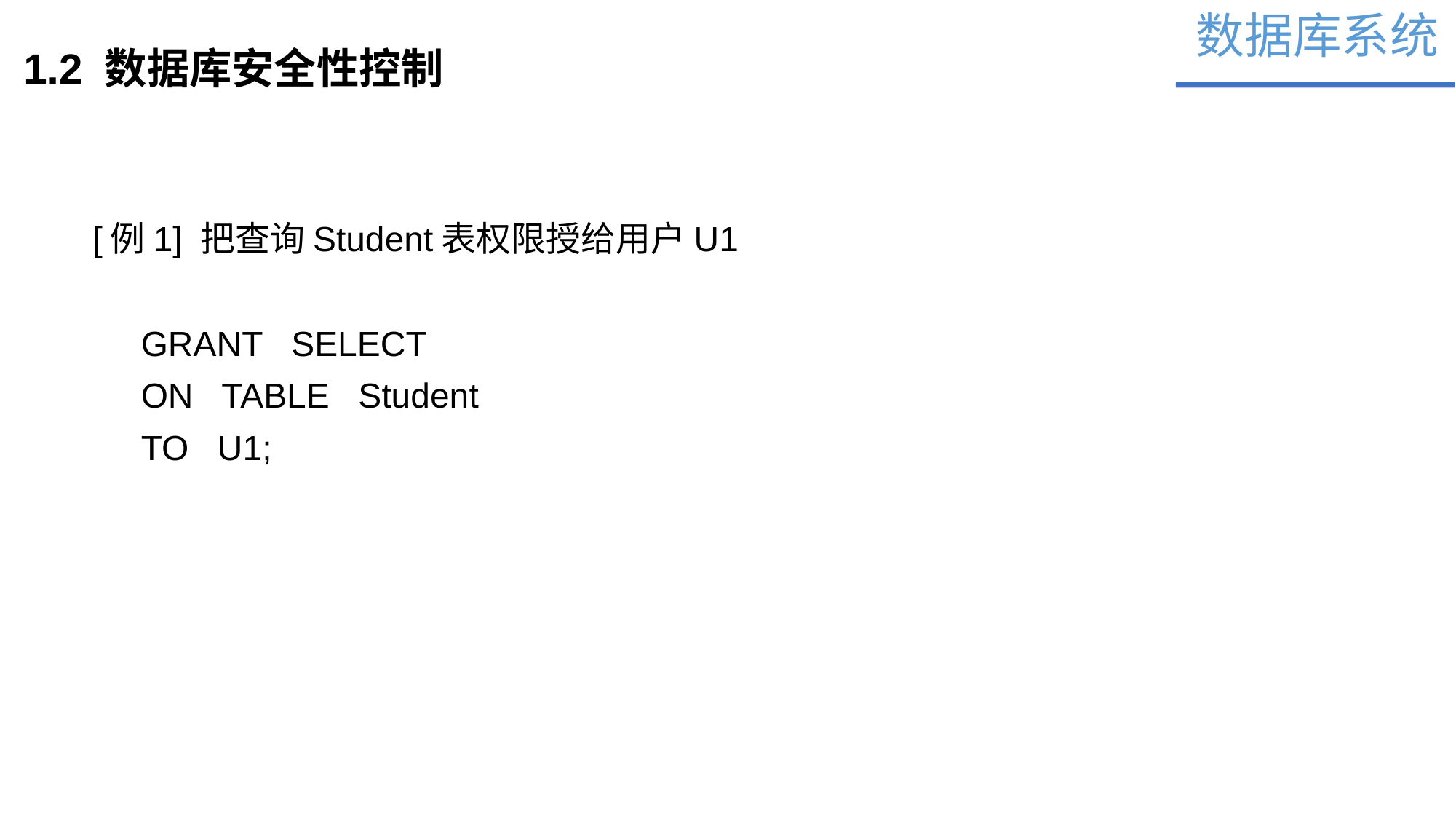

数据库系统
1.2 数据库安全性控制

 [例1] 把查询Student表权限授给用户U1

      GRANT   SELECT
      ON   TABLE   Student
      TO   U1;